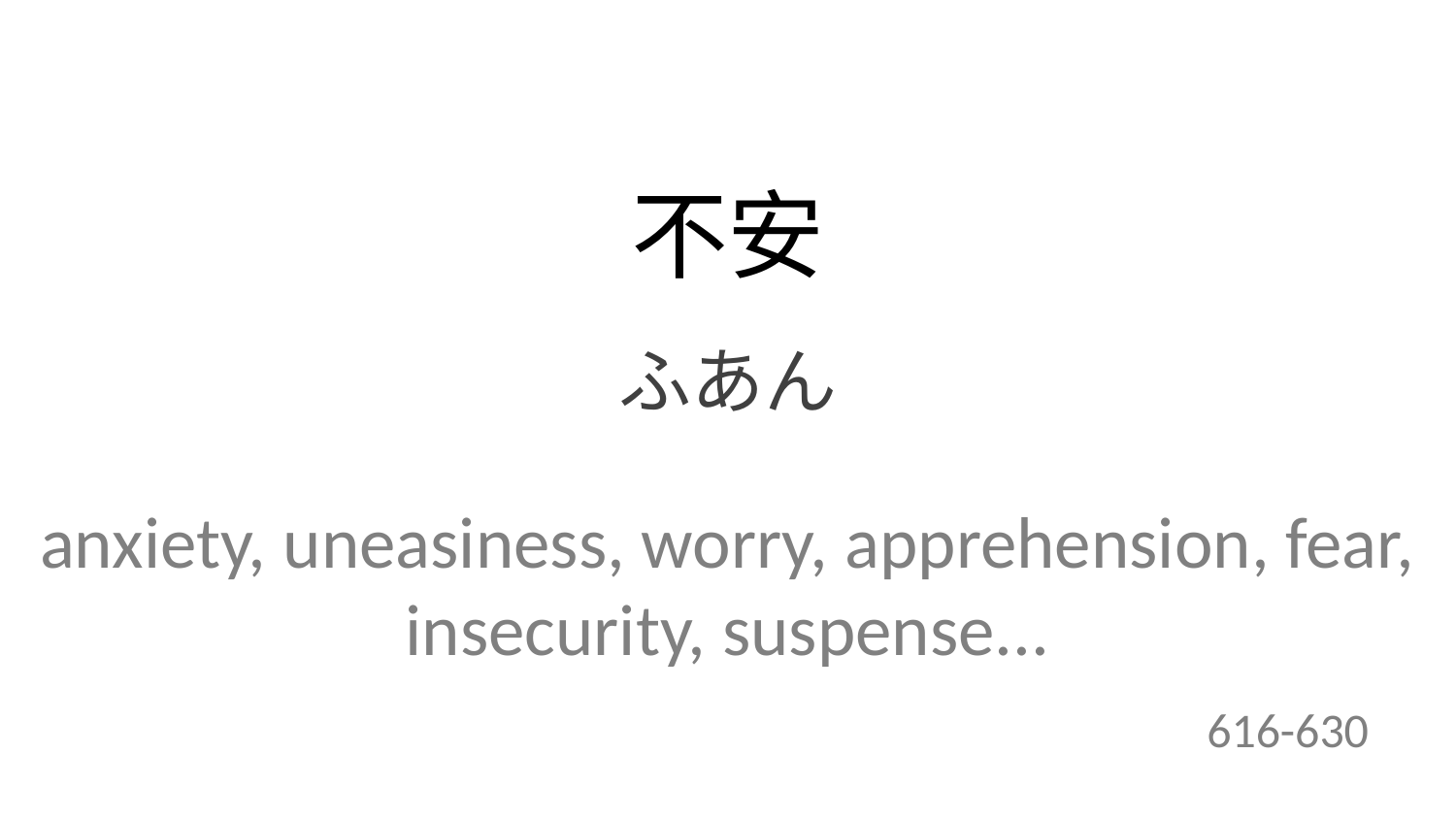

不安

ふあん
anxiety, uneasiness, worry, apprehension, fear, insecurity, suspense...
616-630